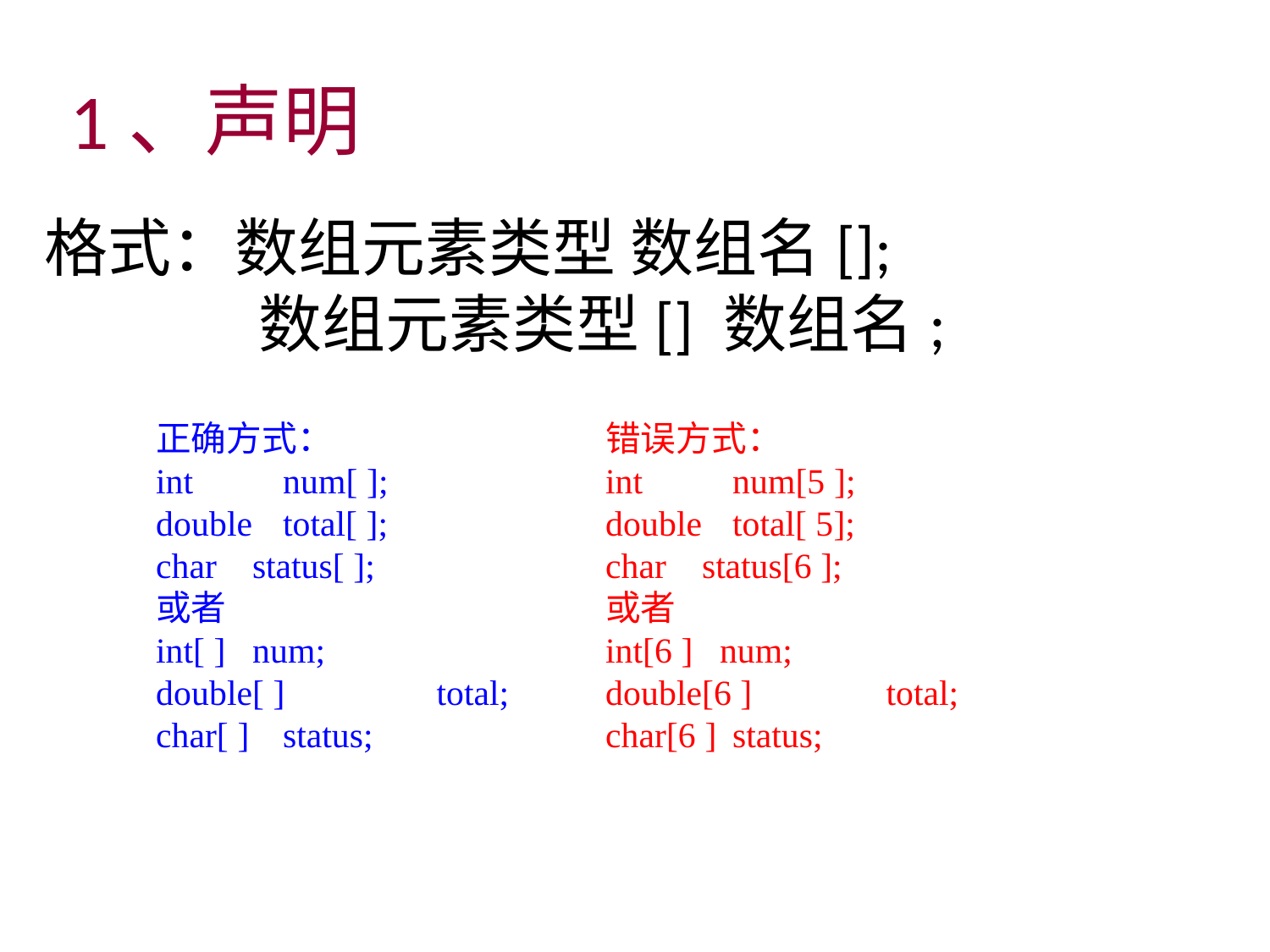

1、声明
格式：数组元素类型 数组名[];
              数组元素类型[] 数组名;
正确方式：
int	num[ ];
double	total[ ];
char    status[ ];
或者
int[ ]   num;
double[ ]	   total;
char[ ] 	status;
错误方式：
int	num[5 ];
double	total[ 5];
char    status[6 ];
或者
int[6 ]   num;
double[6 ]	   total;
char[6 ] 	status;